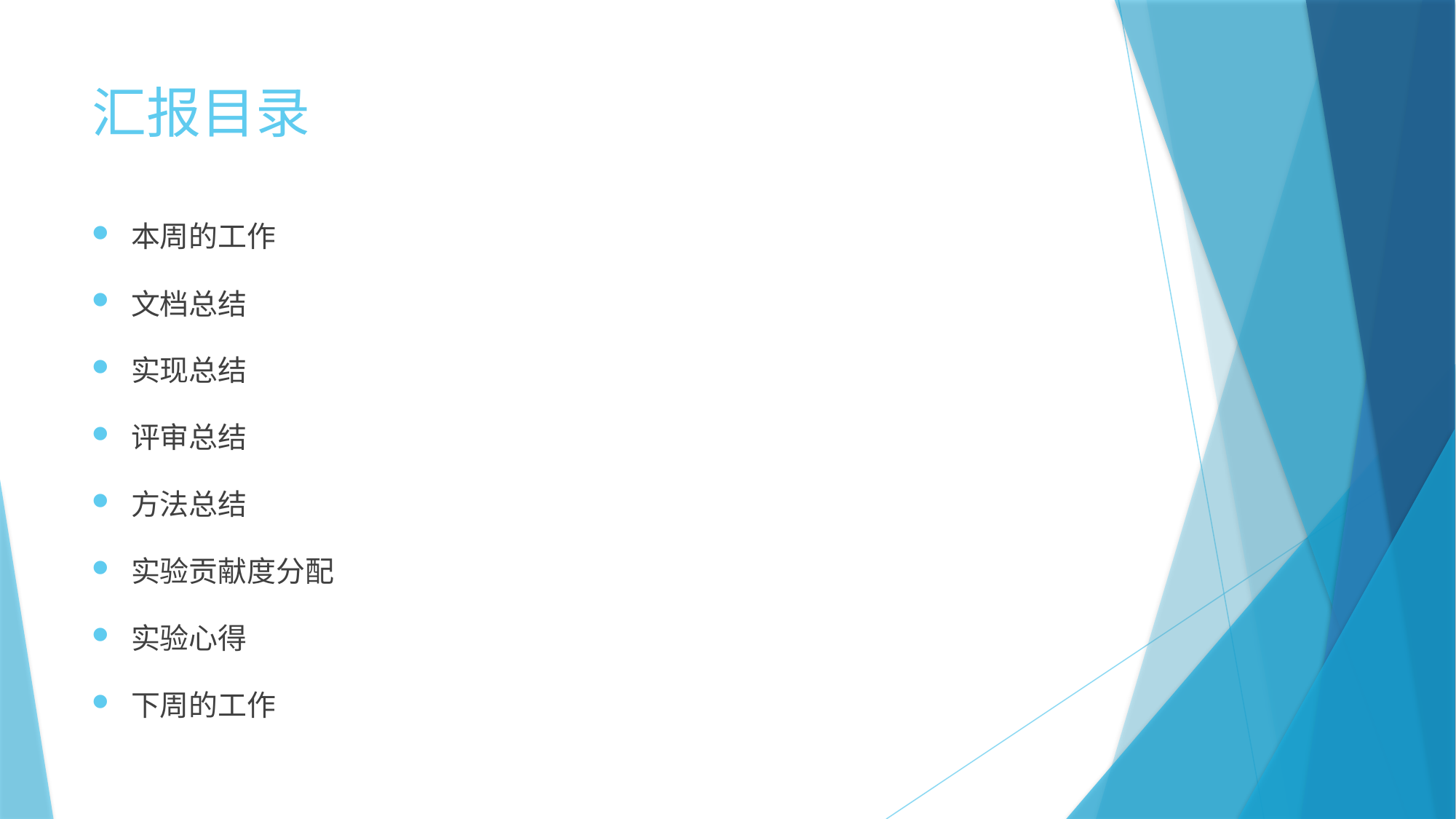

# 汇报目录
本周的工作
文档总结
实现总结
评审总结
方法总结
实验贡献度分配
实验心得
下周的工作